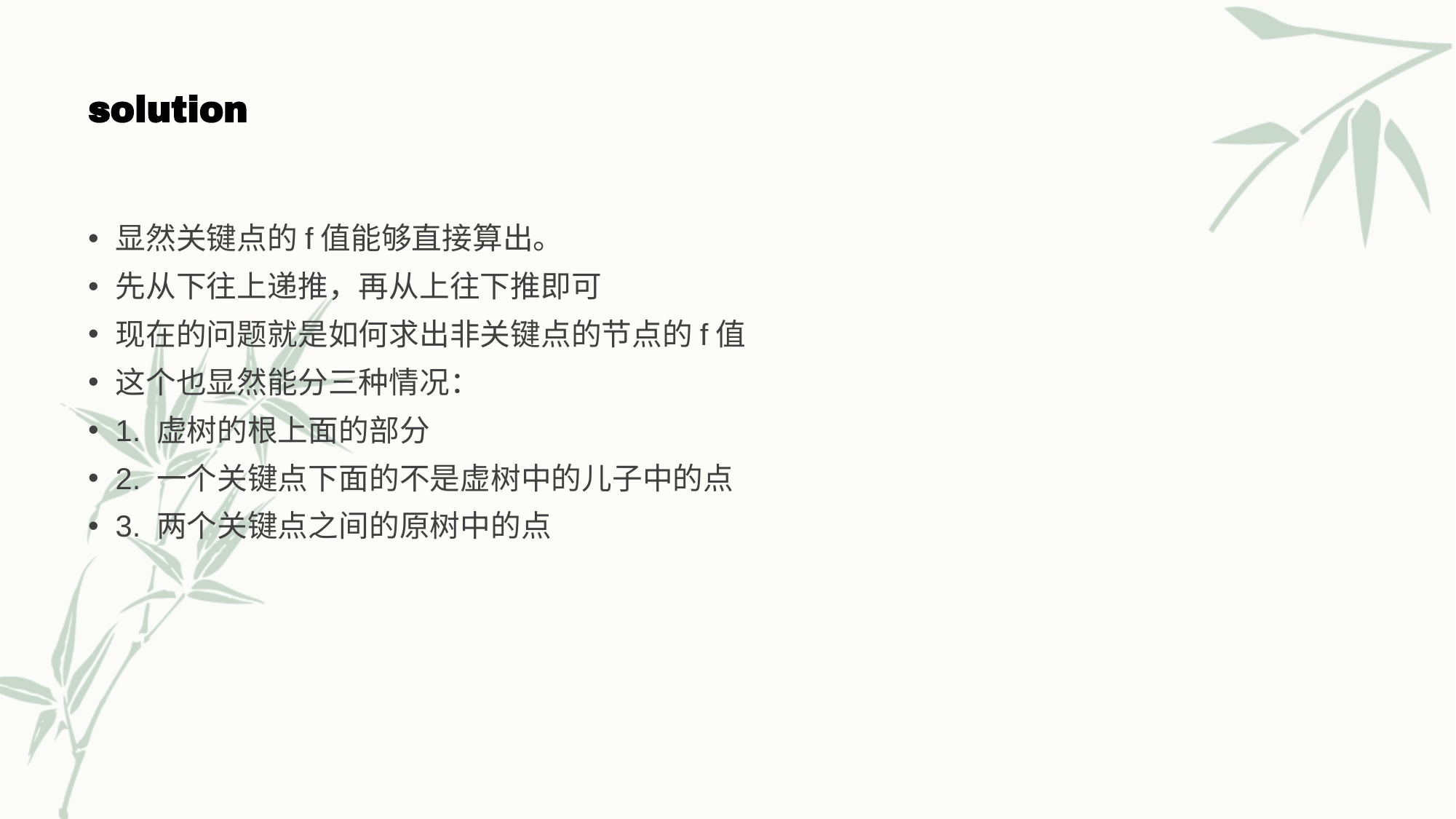

# solution
显然关键点的f值能够直接算出。
先从下往上递推，再从上往下推即可
现在的问题就是如何求出非关键点的节点的f值
这个也显然能分三种情况：
1. 虚树的根上面的部分
2. 一个关键点下面的不是虚树中的儿子中的点
3. 两个关键点之间的原树中的点